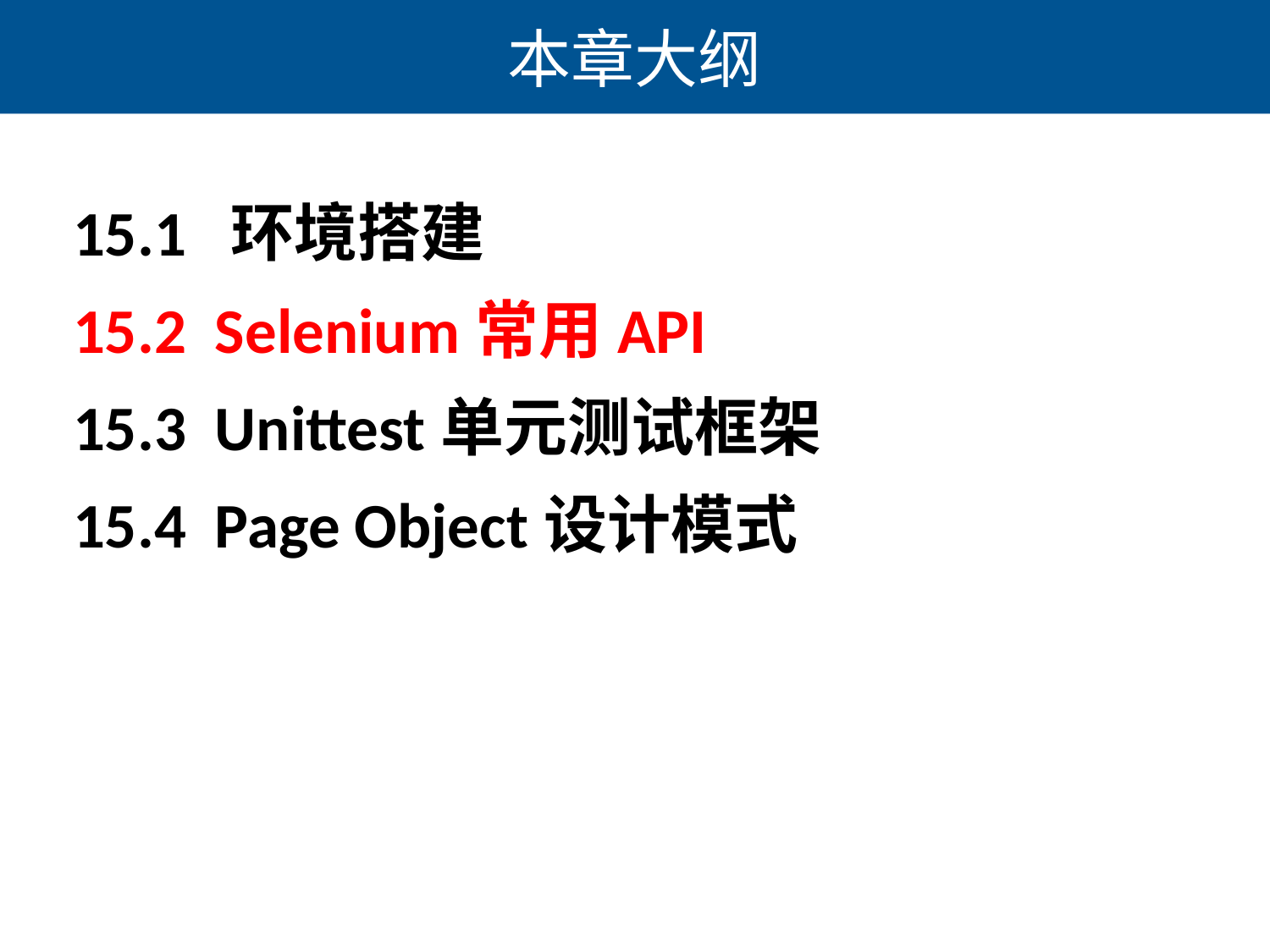

# 本章大纲
15.1  环境搭建
15.2  Selenium常用API
15.3  Unittest单元测试框架
15.4  Page Object设计模式